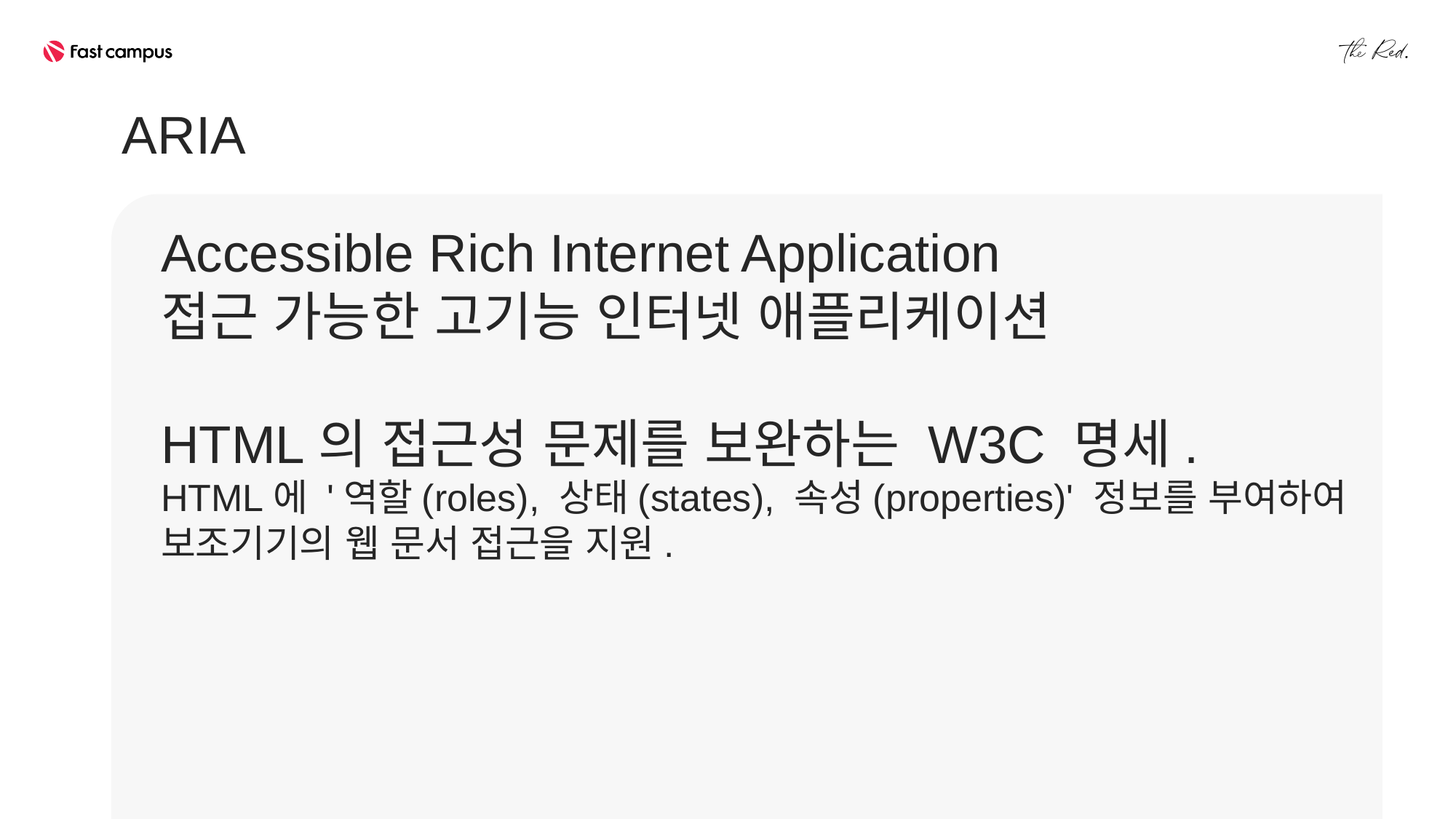

ARIA
Accessible Rich Internet Application
접근 가능한 고기능 인터넷 애플리케이션

HTML의 접근성 문제를 보완하는 W3C 명세.
HTML에 '역할(roles), 상태(states), 속성(properties)' 정보를 부여하여
보조기기의 웹 문서 접근을 지원.